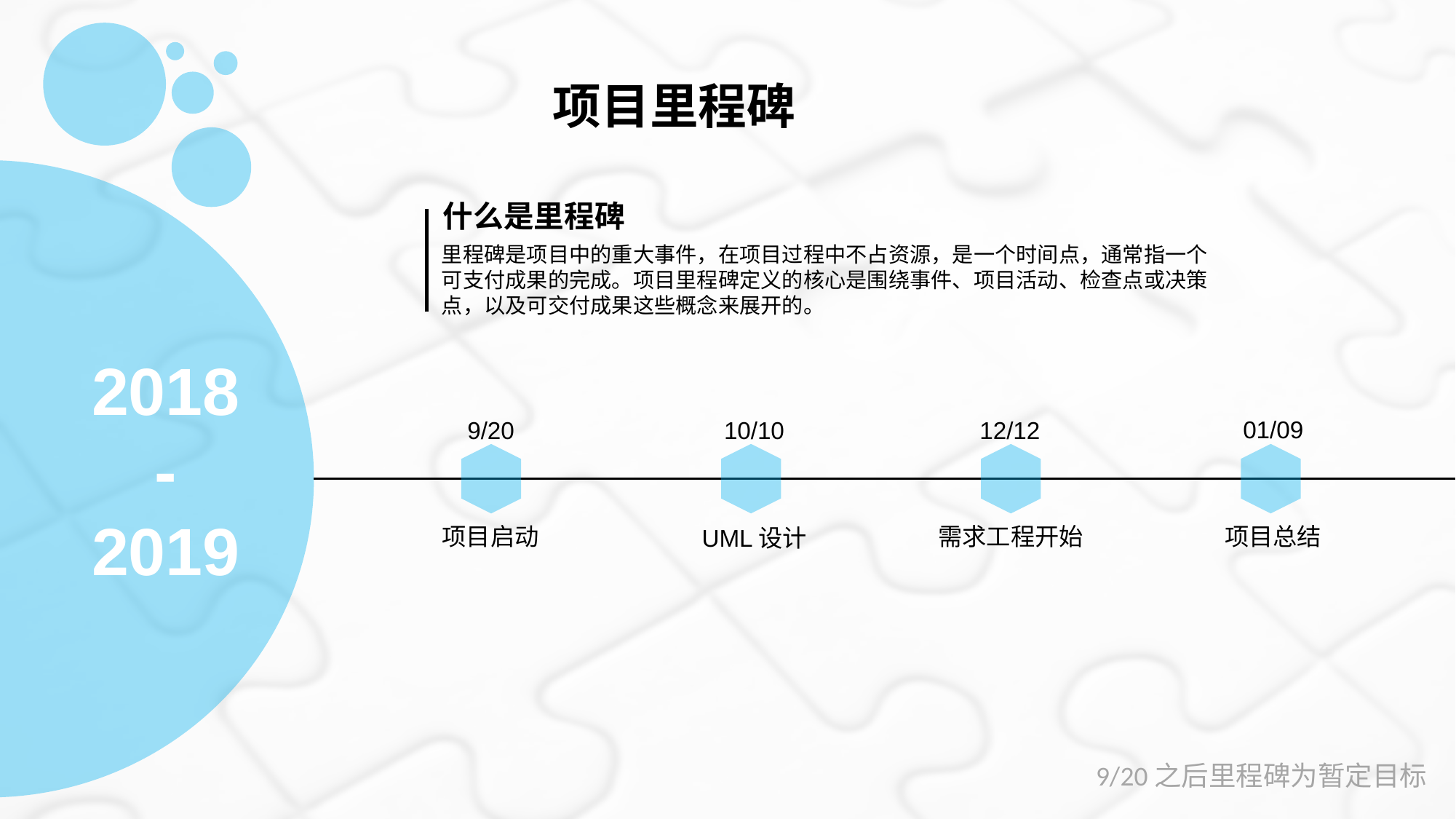

项目里程碑

什么是里程碑
里程碑是项目中的重大事件，在项目过程中不占资源，是一个时间点，通常指一个可支付成果的完成。项目里程碑定义的核心是围绕事件、项目活动、检查点或决策点，以及可交付成果这些概念来展开的。
2018
-
2019
01/09
9/20
10/10
12/12

项目启动
需求工程开始
项目总结
UML设计
9/20之后里程碑为暂定目标